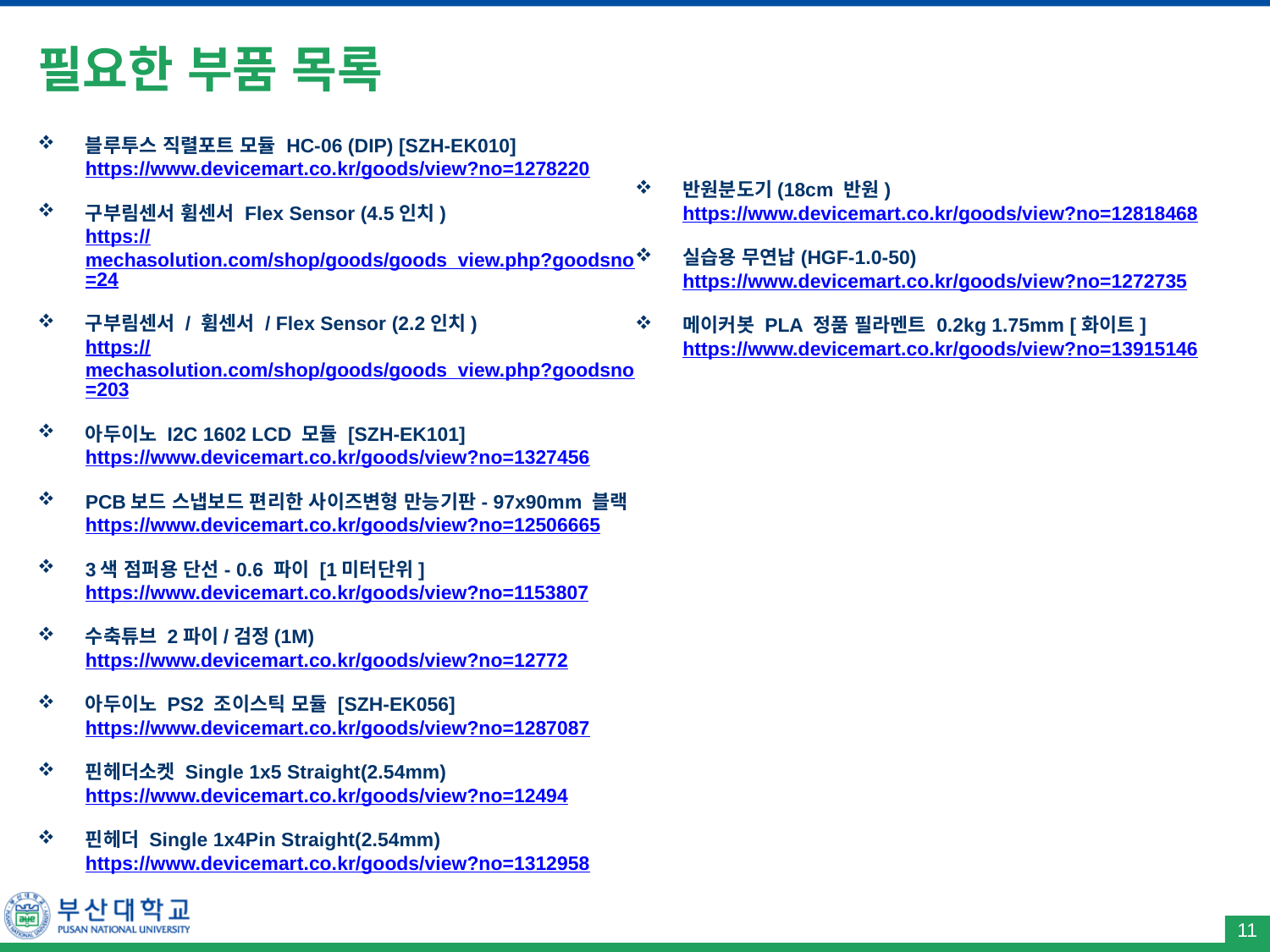

# 필요한 부품 목록
블루투스 직렬포트 모듈 HC-06 (DIP) [SZH-EK010]
https://www.devicemart.co.kr/goods/view?no=1278220
구부림센서 휨센서 Flex Sensor (4.5인치)
https://mechasolution.com/shop/goods/goods_view.php?goodsno=24
구부림센서 / 휨센서 / Flex Sensor (2.2인치)
https://mechasolution.com/shop/goods/goods_view.php?goodsno=203
아두이노 I2C 1602 LCD 모듈 [SZH-EK101]
https://www.devicemart.co.kr/goods/view?no=1327456
PCB보드 스냅보드 편리한 사이즈변형 만능기판- 97x90mm 블랙https://www.devicemart.co.kr/goods/view?no=12506665
3색 점퍼용 단선- 0.6 파이 [1미터단위]
https://www.devicemart.co.kr/goods/view?no=1153807
수축튜브 2파이/검정(1M)
https://www.devicemart.co.kr/goods/view?no=12772
아두이노 PS2 조이스틱 모듈 [SZH-EK056]
https://www.devicemart.co.kr/goods/view?no=1287087
핀헤더소켓 Single 1x5 Straight(2.54mm)
https://www.devicemart.co.kr/goods/view?no=12494
핀헤더 Single 1x4Pin Straight(2.54mm)
https://www.devicemart.co.kr/goods/view?no=1312958

반원분도기(18cm 반원)
https://www.devicemart.co.kr/goods/view?no=12818468
실습용 무연납(HGF-1.0-50)
https://www.devicemart.co.kr/goods/view?no=1272735
메이커봇 PLA 정품 필라멘트 0.2kg 1.75mm [화이트]
https://www.devicemart.co.kr/goods/view?no=13915146

11